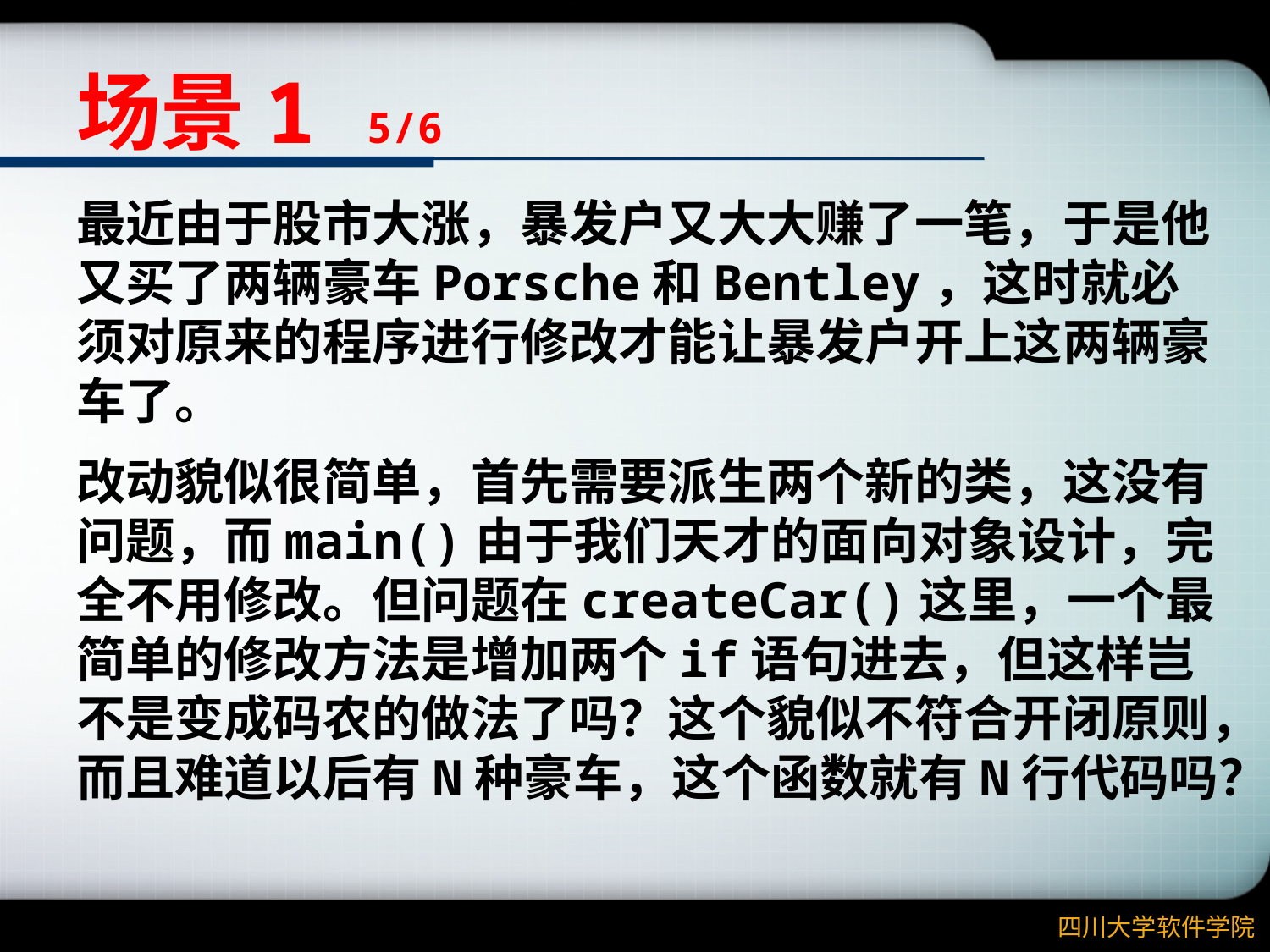

# 场景1 5/6
最近由于股市大涨，暴发户又大大赚了一笔，于是他又买了两辆豪车Porsche和Bentley，这时就必须对原来的程序进行修改才能让暴发户开上这两辆豪车了。
改动貌似很简单，首先需要派生两个新的类，这没有问题，而main()由于我们天才的面向对象设计，完全不用修改。但问题在createCar()这里，一个最简单的修改方法是增加两个if语句进去，但这样岂不是变成码农的做法了吗？这个貌似不符合开闭原则，而且难道以后有N种豪车，这个函数就有N行代码吗？